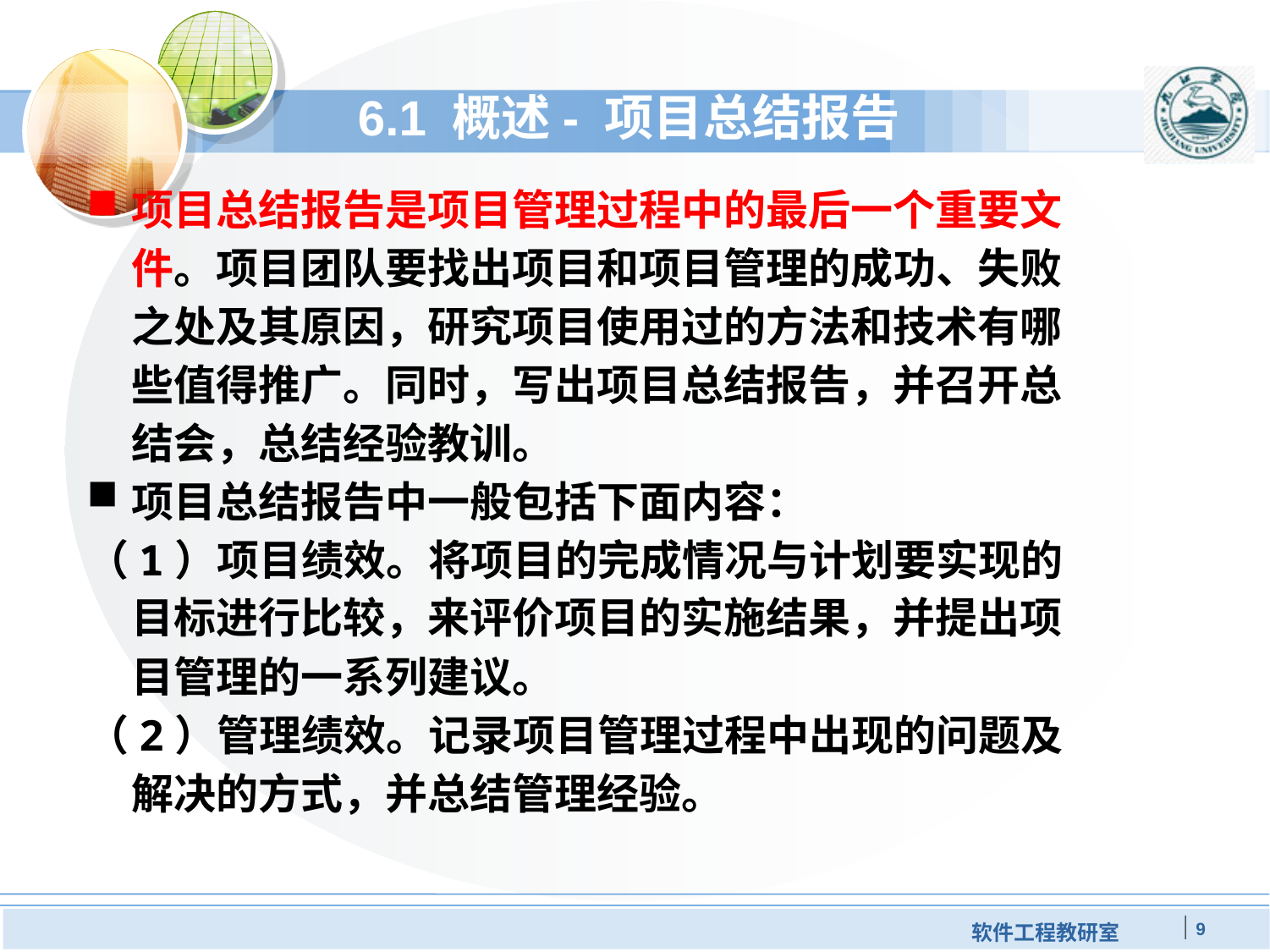

# 6.1 概述- 项目总结报告
项目总结报告是项目管理过程中的最后一个重要文件。项目团队要找出项目和项目管理的成功、失败之处及其原因，研究项目使用过的方法和技术有哪些值得推广。同时，写出项目总结报告，并召开总结会，总结经验教训。
项目总结报告中一般包括下面内容：
（1）项目绩效。将项目的完成情况与计划要实现的目标进行比较，来评价项目的实施结果，并提出项目管理的一系列建议。
（2）管理绩效。记录项目管理过程中出现的问题及解决的方式，并总结管理经验。